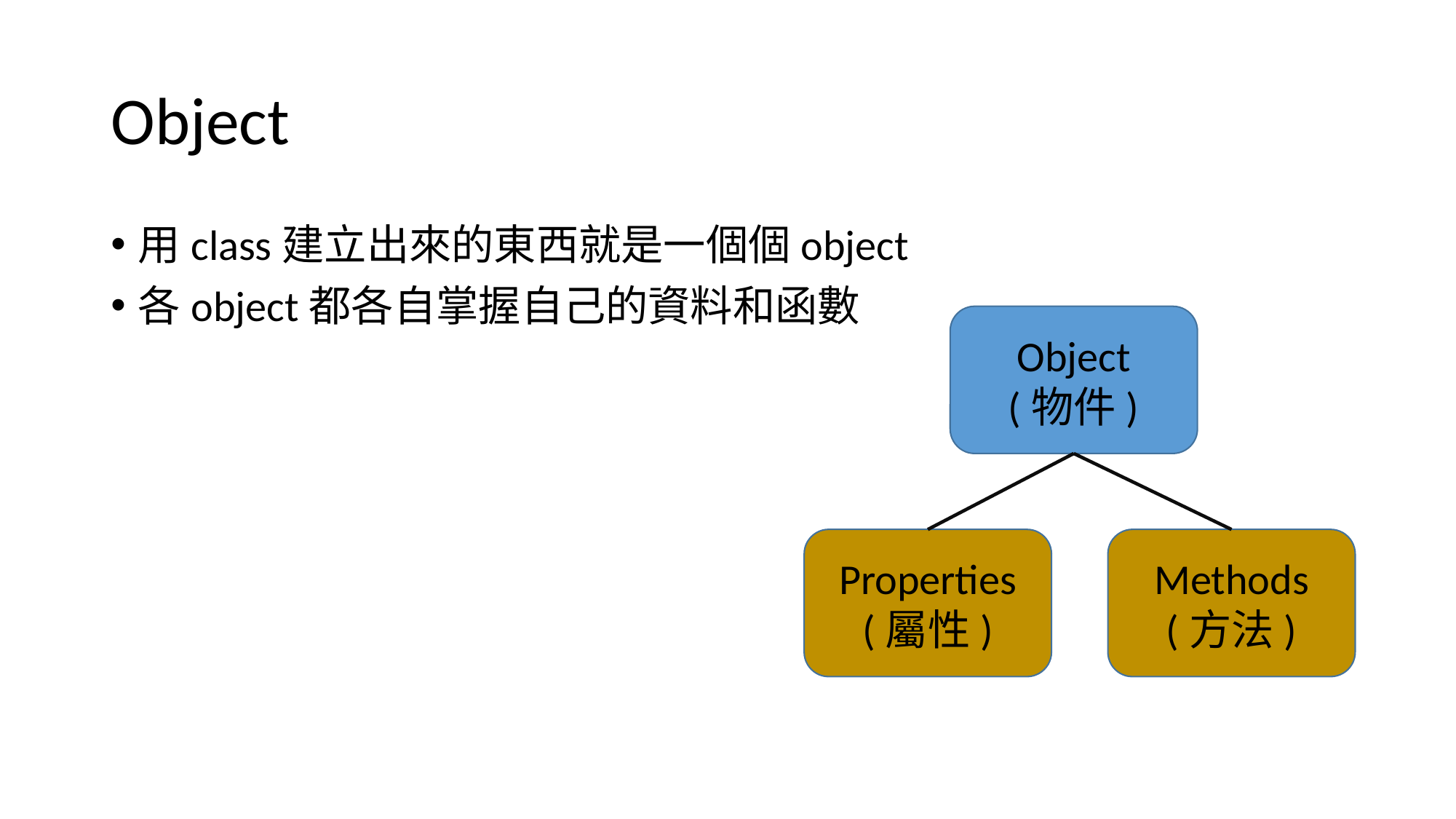

# Object
用class建立出來的東西就是一個個object
各object都各自掌握自己的資料和函數
Object
(物件)
Methods
(方法)
Properties
(屬性)